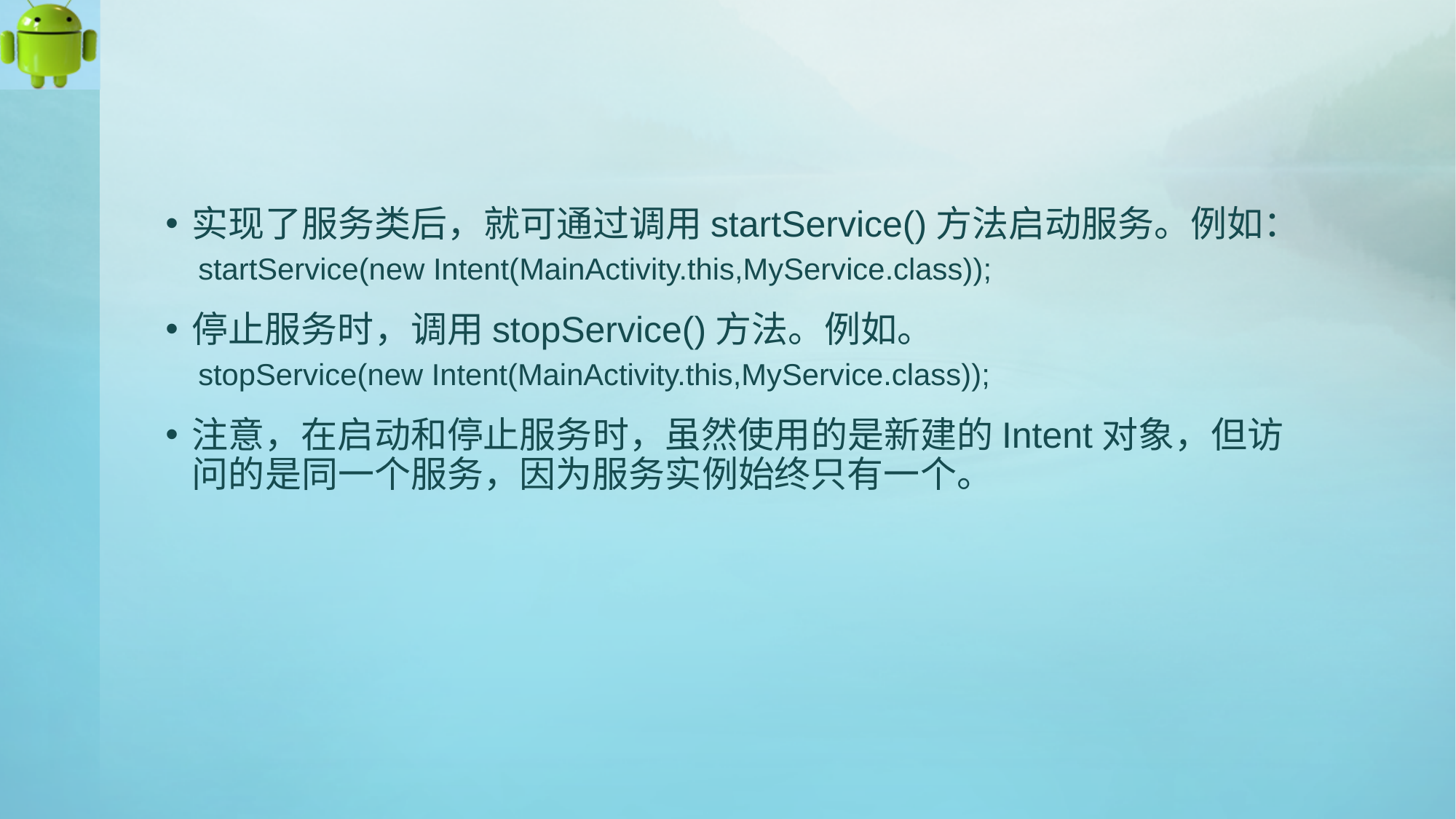

#
实现了服务类后，就可通过调用startService()方法启动服务。例如：
startService(new Intent(MainActivity.this,MyService.class));
停止服务时，调用stopService()方法。例如。
stopService(new Intent(MainActivity.this,MyService.class));
注意，在启动和停止服务时，虽然使用的是新建的Intent对象，但访问的是同一个服务，因为服务实例始终只有一个。